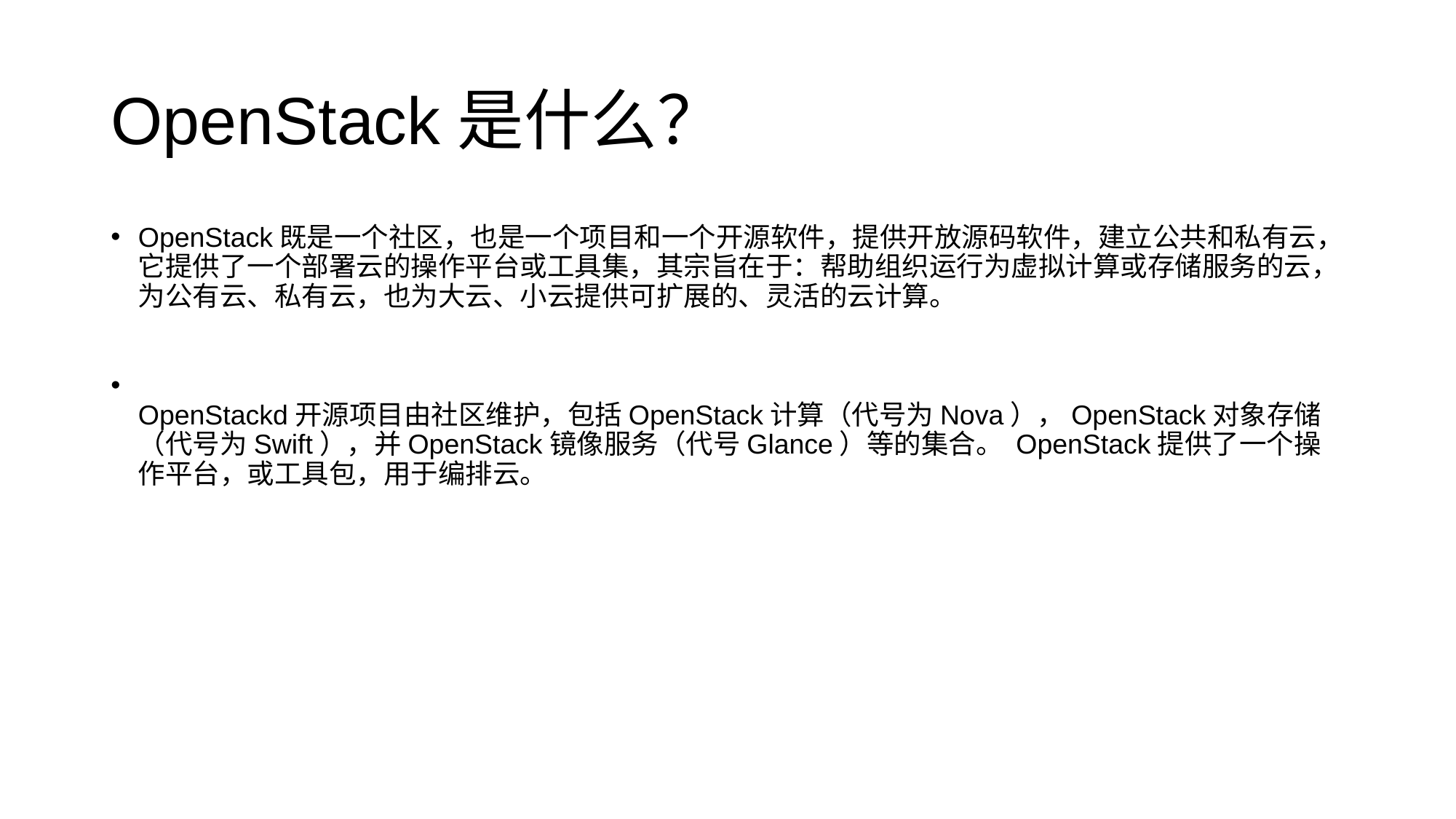

# OpenStack是什么？
OpenStack既是一个社区，也是一个项目和一个开源软件，提供开放源码软件，建立公共和私有云，它提供了一个部署云的操作平台或工具集，其宗旨在于：帮助组织运行为虚拟计算或存储服务的云，为公有云、私有云，也为大云、小云提供可扩展的、灵活的云计算。

OpenStackd开源项目由社区维护，包括OpenStack计算（代号为Nova），OpenStack对象存储（代号为Swift），并OpenStack镜像服务（代号Glance）等的集合。 OpenStack提供了一个操作平台，或工具包，用于编排云。